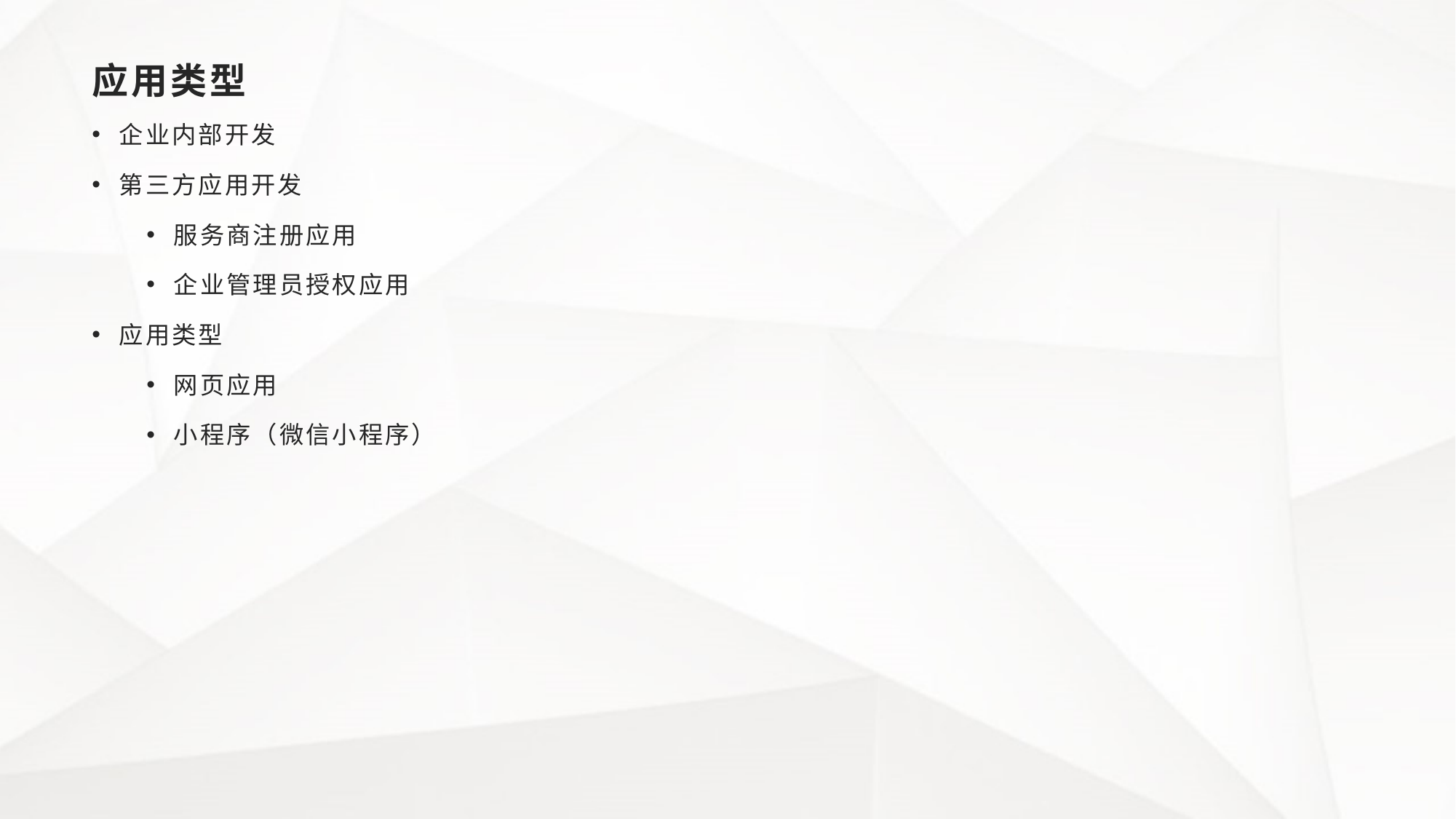

# 应用类型
企业内部开发
第三方应用开发
服务商注册应用
企业管理员授权应用
应用类型
网页应用
小程序（微信小程序）